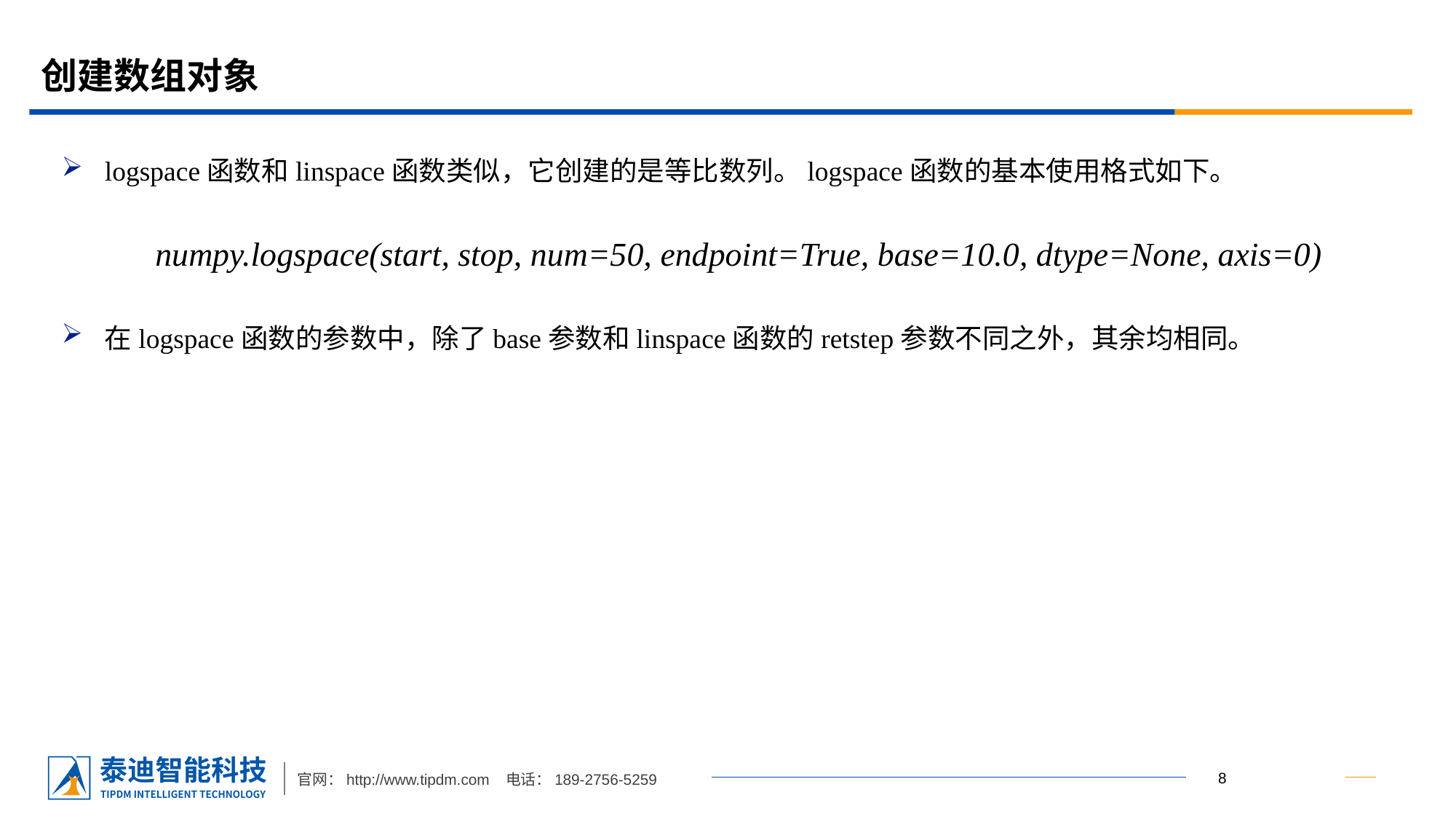

# 创建数组对象
logspace函数和linspace函数类似，它创建的是等比数列。logspace函数的基本使用格式如下。

在logspace函数的参数中，除了base参数和linspace函数的retstep参数不同之外，其余均相同。
numpy.logspace(start, stop, num=50, endpoint=True, base=10.0, dtype=None, axis=0)